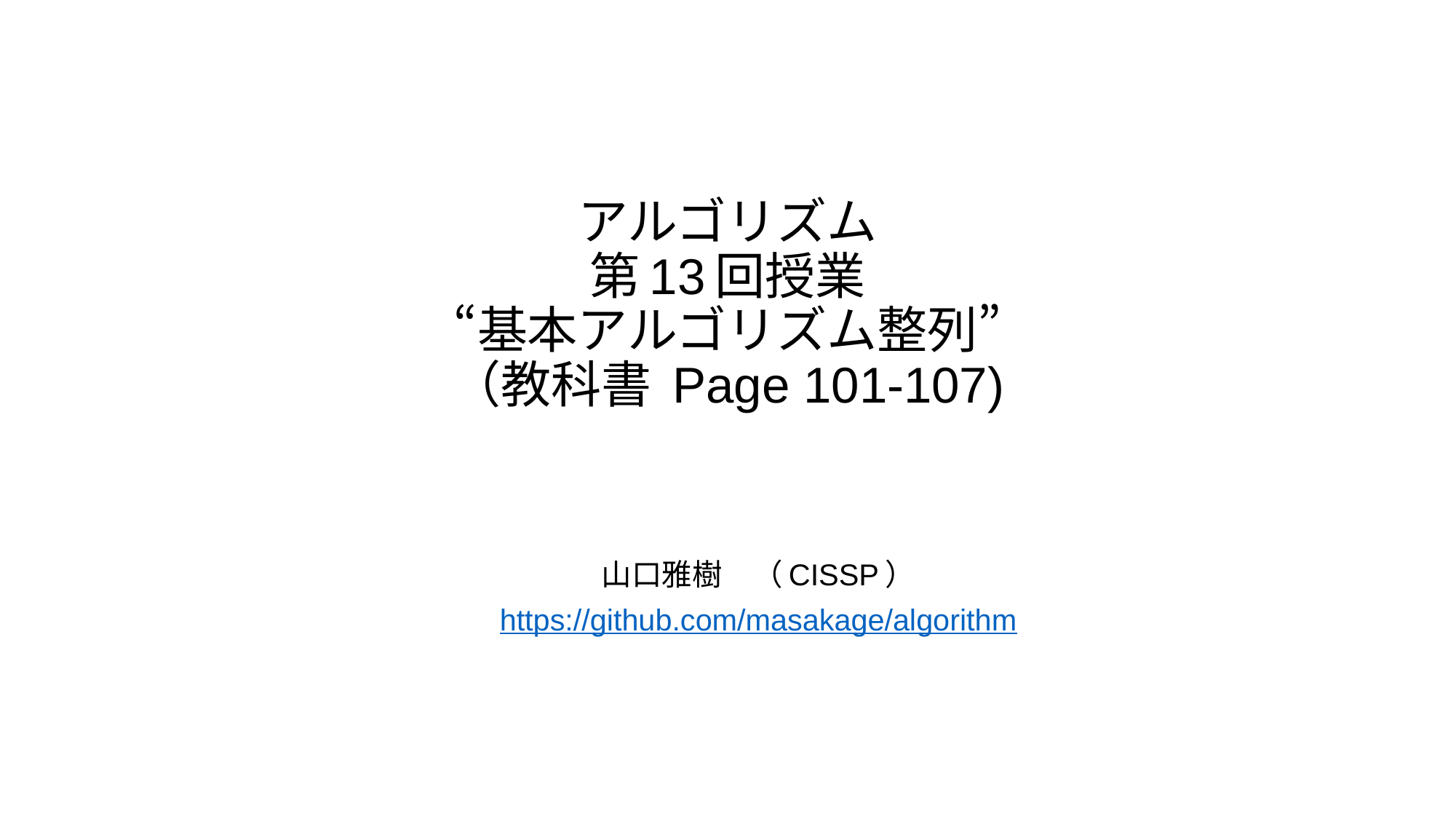

# アルゴリズム 第13回授業 “基本アルゴリズム整列” （教科書 Page 101-107)
山口雅樹　（CISSP）
https://github.com/masakage/algorithm